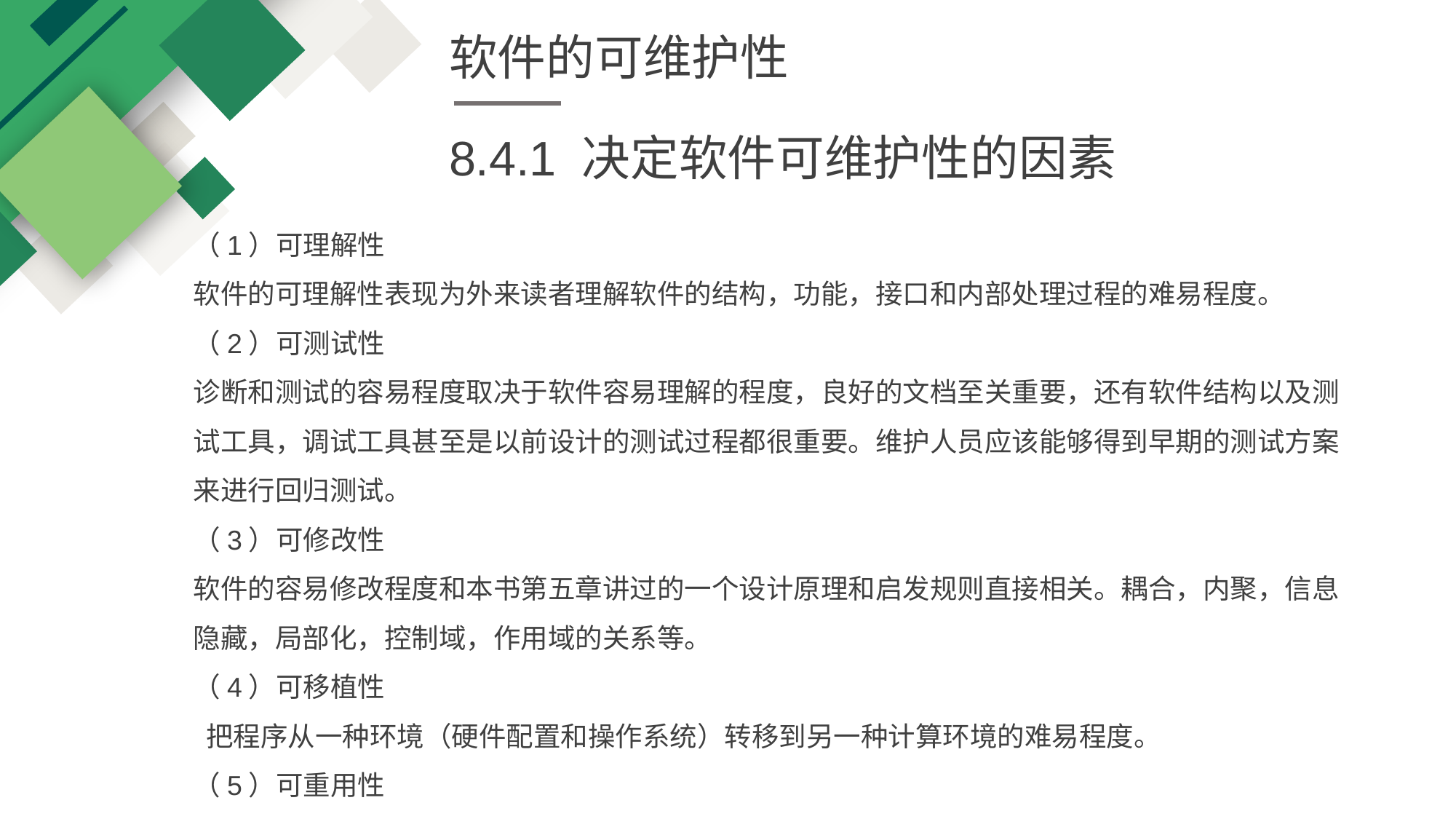

软件的可维护性
8.4.1 决定软件可维护性的因素
（1）可理解性
软件的可理解性表现为外来读者理解软件的结构，功能，接口和内部处理过程的难易程度。
（2）可测试性
诊断和测试的容易程度取决于软件容易理解的程度，良好的文档至关重要，还有软件结构以及测试工具，调试工具甚至是以前设计的测试过程都很重要。维护人员应该能够得到早期的测试方案来进行回归测试。
（3）可修改性
软件的容易修改程度和本书第五章讲过的一个设计原理和启发规则直接相关。耦合，内聚，信息隐藏，局部化，控制域，作用域的关系等。
（4）可移植性
 把程序从一种环境（硬件配置和操作系统）转移到另一种计算环境的难易程度。
（5）可重用性
重用，指的是同一事物不做修改或稍加修改就可以在不同环境中多次重复使用。大量使用可重用的软件构件来开发软件，有两大方面可以提高软件的可维护性
1.通常，可重用的软件在开发时都经过很严格的测试，可靠性高，且在每次重用过程中都会发现并清除一些错误，随着时间推移，这样的构件就会逐渐变成无错误的，因此可重用的构件越多，软件的可靠性就越高，改正性维护需求就越少
很容易修改可重用的软件结构在新环境中，因此，软件中使用的可重用构件越多，适应性和完善性维护也就越容易